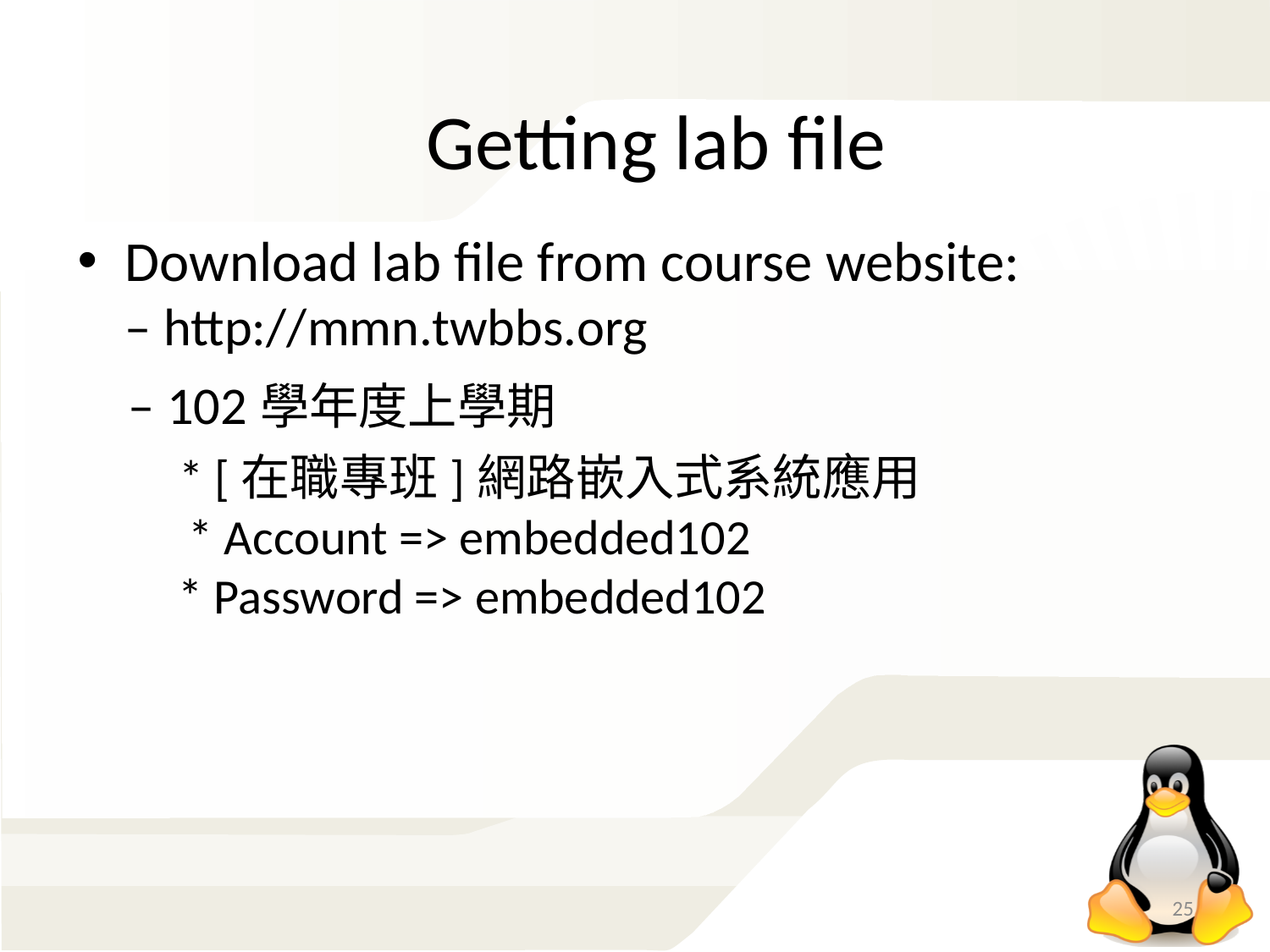

Getting lab file
Download lab file from course website:
– http://mmn.twbbs.org
    – 102學年度上學期
         * [在職專班]網路嵌入式系統應用
         * Account => embedded102
         * Password => embedded102

25